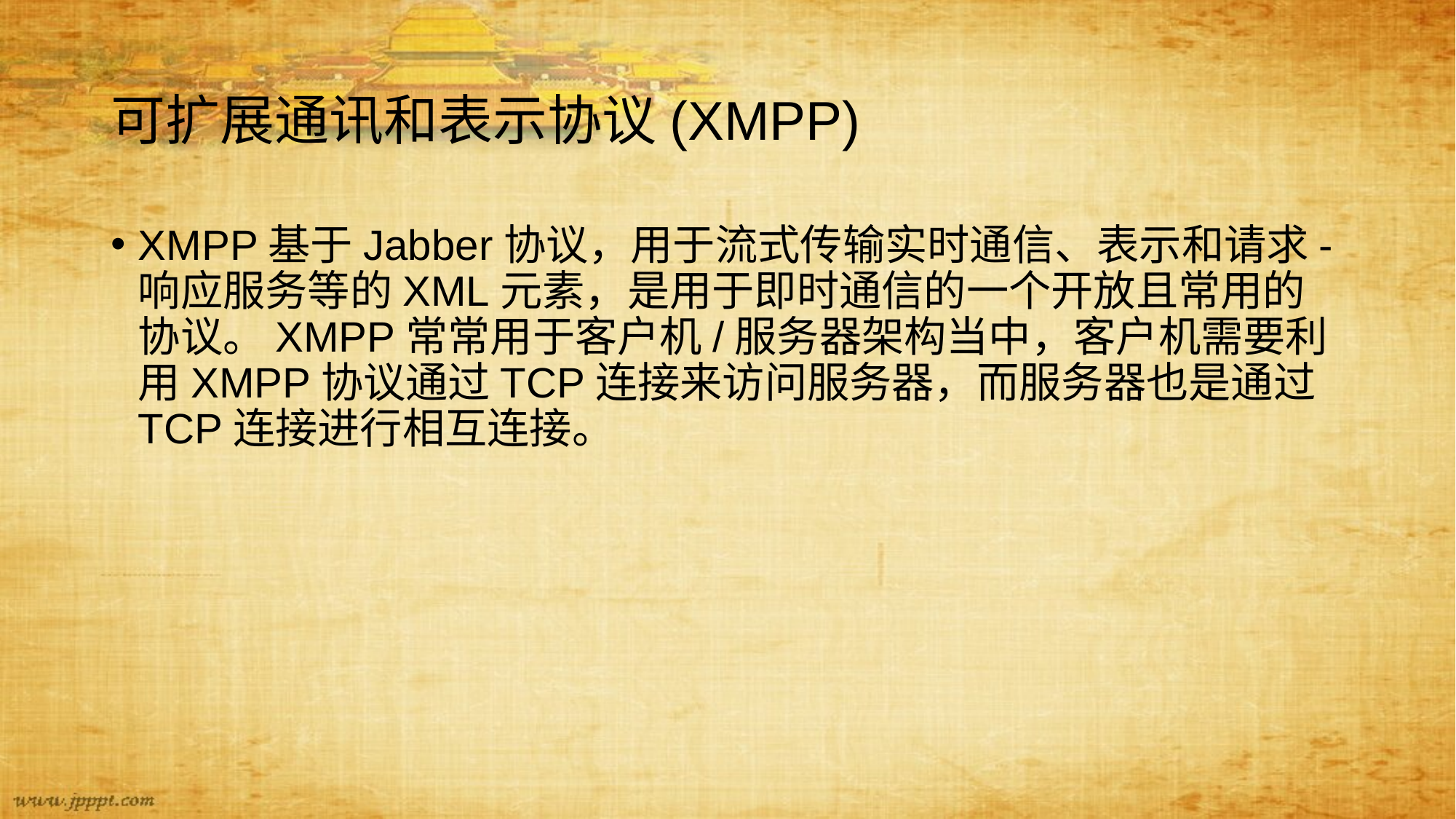

# 可扩展通讯和表示协议(XMPP)
XMPP基于Jabber协议，用于流式传输实时通信、表示和请求-响应服务等的XML元素，是用于即时通信的一个开放且常用的协议。XMPP常常用于客户机/服务器架构当中，客户机需要利用XMPP协议通过TCP连接来访问服务器，而服务器也是通过TCP连接进行相互连接。